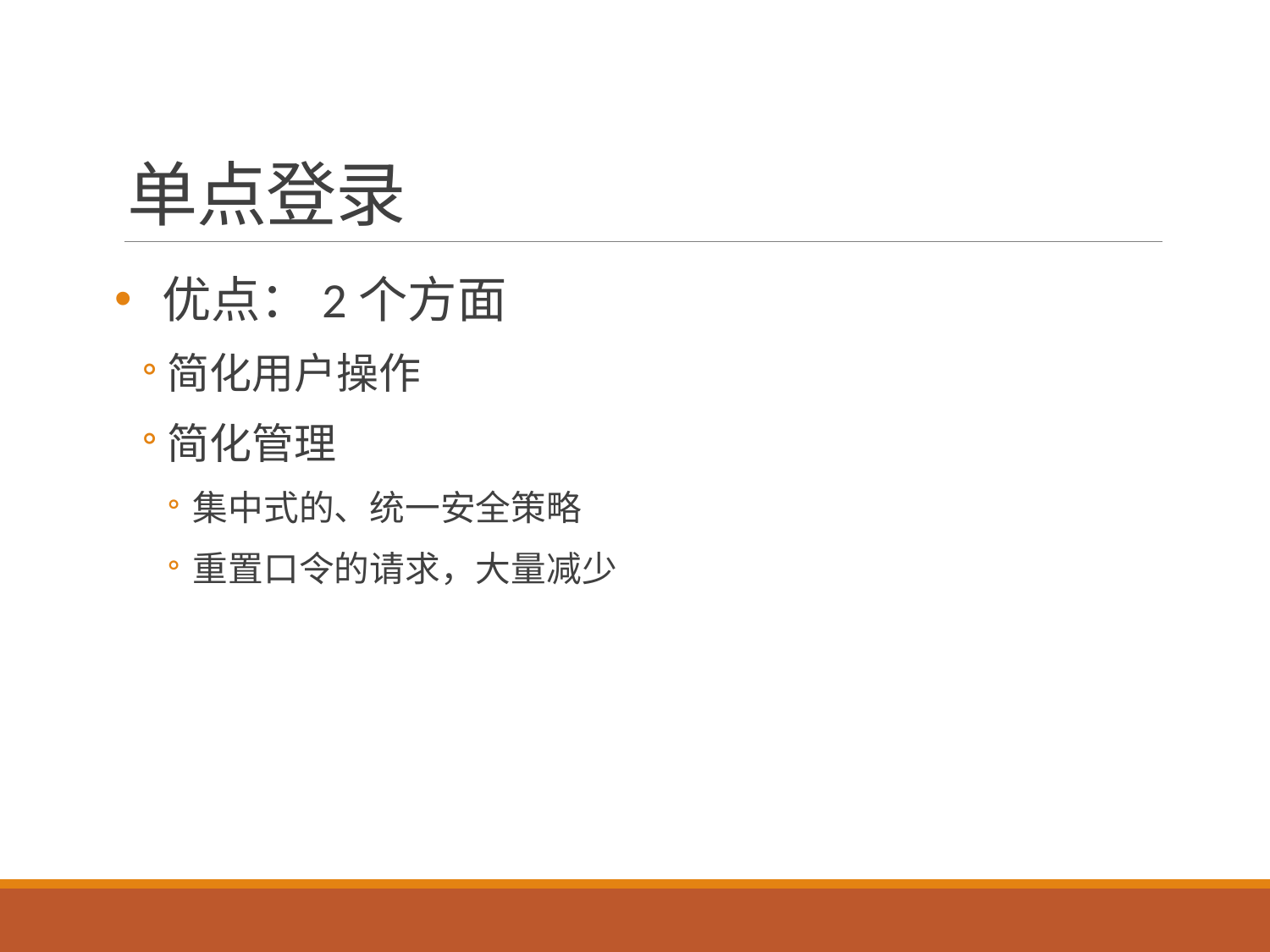

# 单点登录
优点：2个方面
简化用户操作
简化管理
集中式的、统一安全策略
重置口令的请求，大量减少